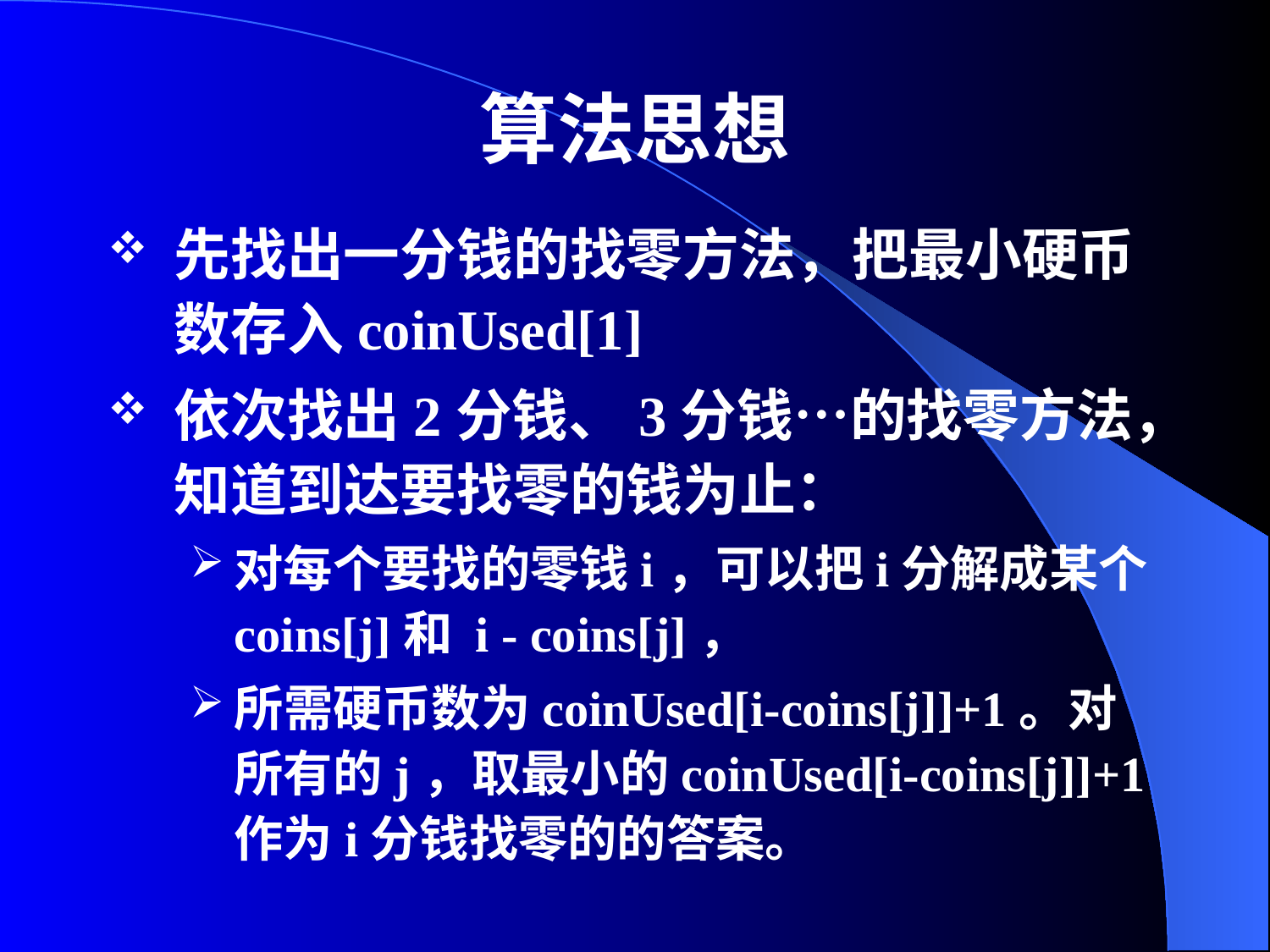

# 算法思想
先找出一分钱的找零方法，把最小硬币数存入coinUsed[1]
依次找出2分钱、3分钱…的找零方法，知道到达要找零的钱为止：
对每个要找的零钱i，可以把i分解成某个coins[j]和 i - coins[j]，
所需硬币数为coinUsed[i-coins[j]]+1。对所有的j，取最小的coinUsed[i-coins[j]]+1作为i分钱找零的的答案。